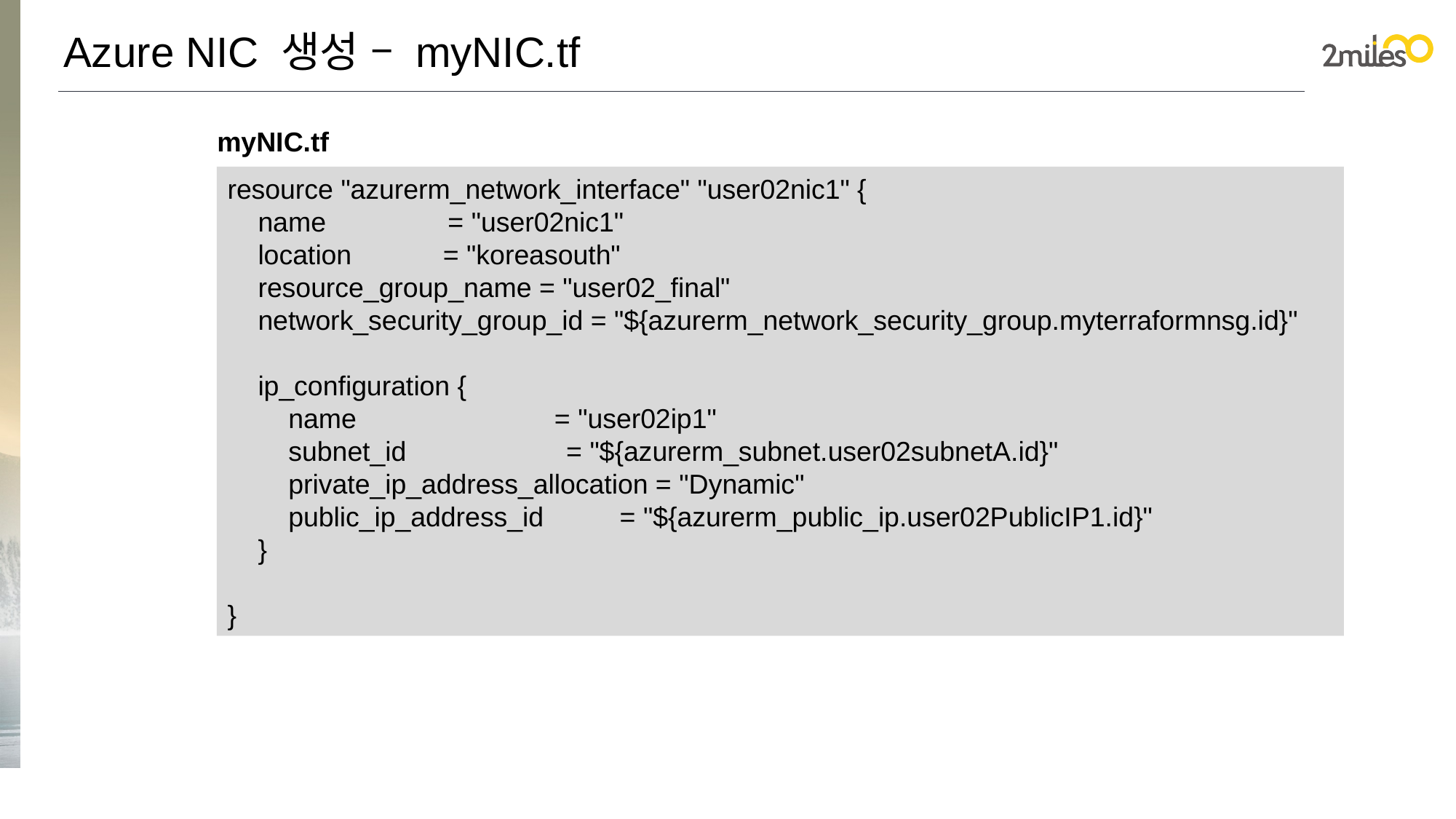

Azure NIC 생성 – myNIC.tf
myNIC.tf
resource "azurerm_network_interface" "user02nic1" {
    name                = "user02nic1"
    location            = "koreasouth"
    resource_group_name = "user02_final"
    network_security_group_id = "${azurerm_network_security_group.myterraformnsg.id}"

    ip_configuration {
        name                          = "user02ip1"
        subnet_id                     = "${azurerm_subnet.user02subnetA.id}"
        private_ip_address_allocation = "Dynamic"
        public_ip_address_id          = "${azurerm_public_ip.user02PublicIP1.id}"
    }

}